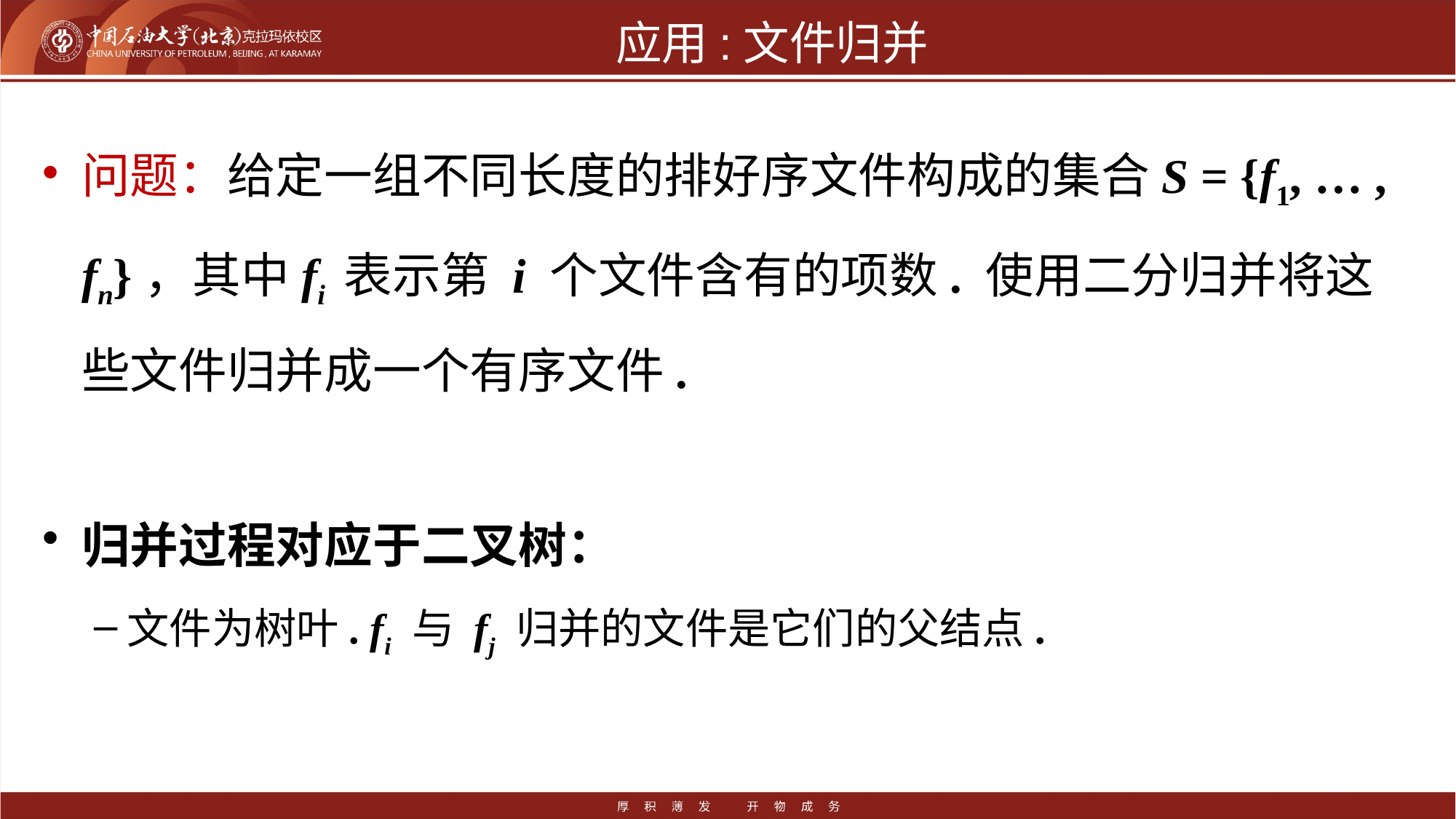

# 应用:文件归并
问题：给定一组不同长度的排好序文件构成的集合S = {f1, … , fn}，其中fi 表示第 i 个文件含有的项数. 使用二分归并将这些文件归并成一个有序文件.

归并过程对应于二叉树：
文件为树叶. fi 与 fj 归并的文件是它们的父结点.